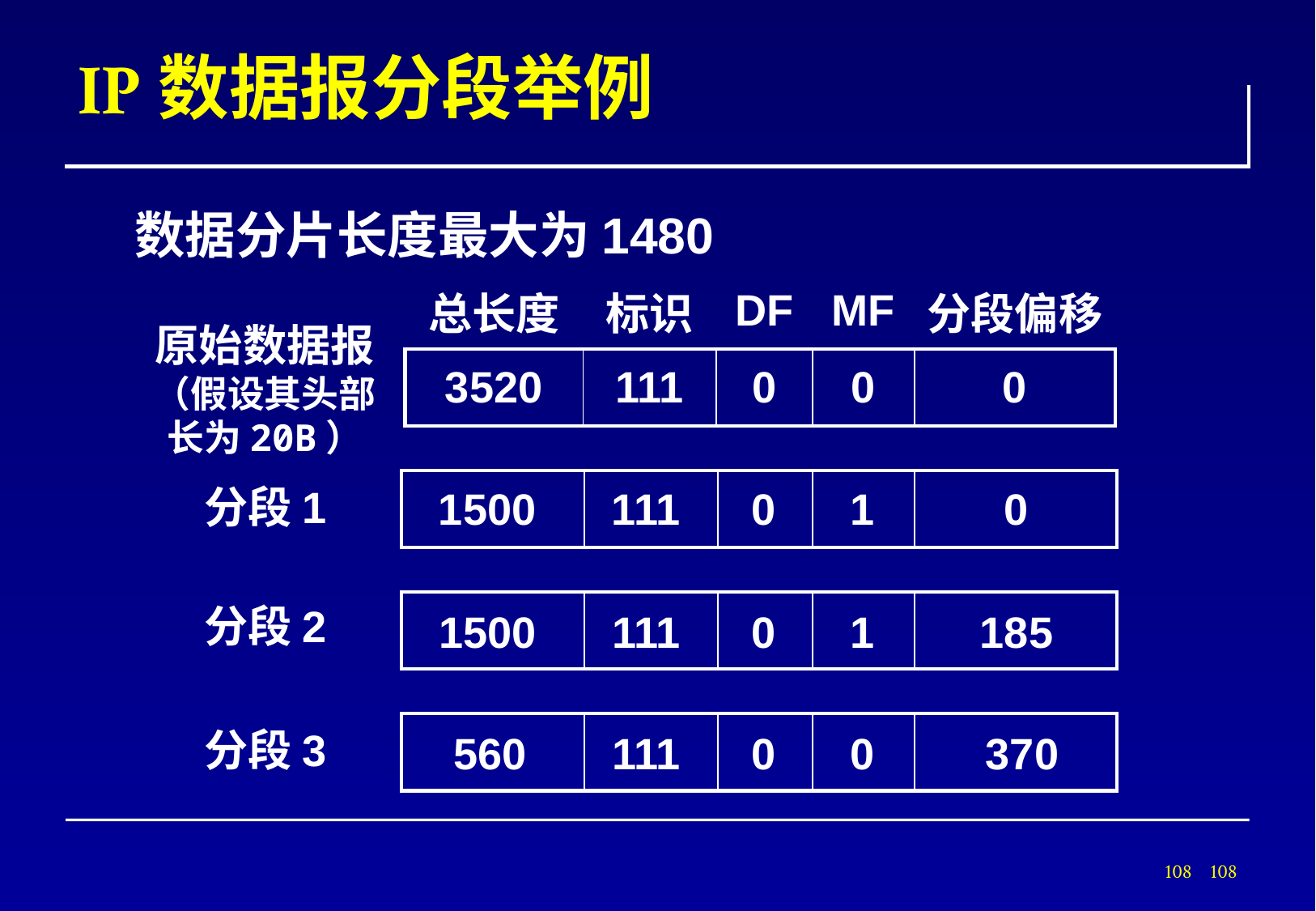

IP数据报分段举例
数据分片长度最大为1480
| 总长度 | 标识 | DF | MF | 分段偏移 |
| --- | --- | --- | --- | --- |
| 3520 | 111 | 0 | 0 | 0 |
原始数据报
（假设其头部
长为20B）
|  |  |  |  |  |
| --- | --- | --- | --- | --- |
|  |  |  |  |  |
|  |  |  |  |  |
|  |  |  |  |  |
|  |  |  |  |  |
分段1
1500
111
0
1
0
分段2
1500
111
0
1
185
分段3
560
111
0
0
370
108
108